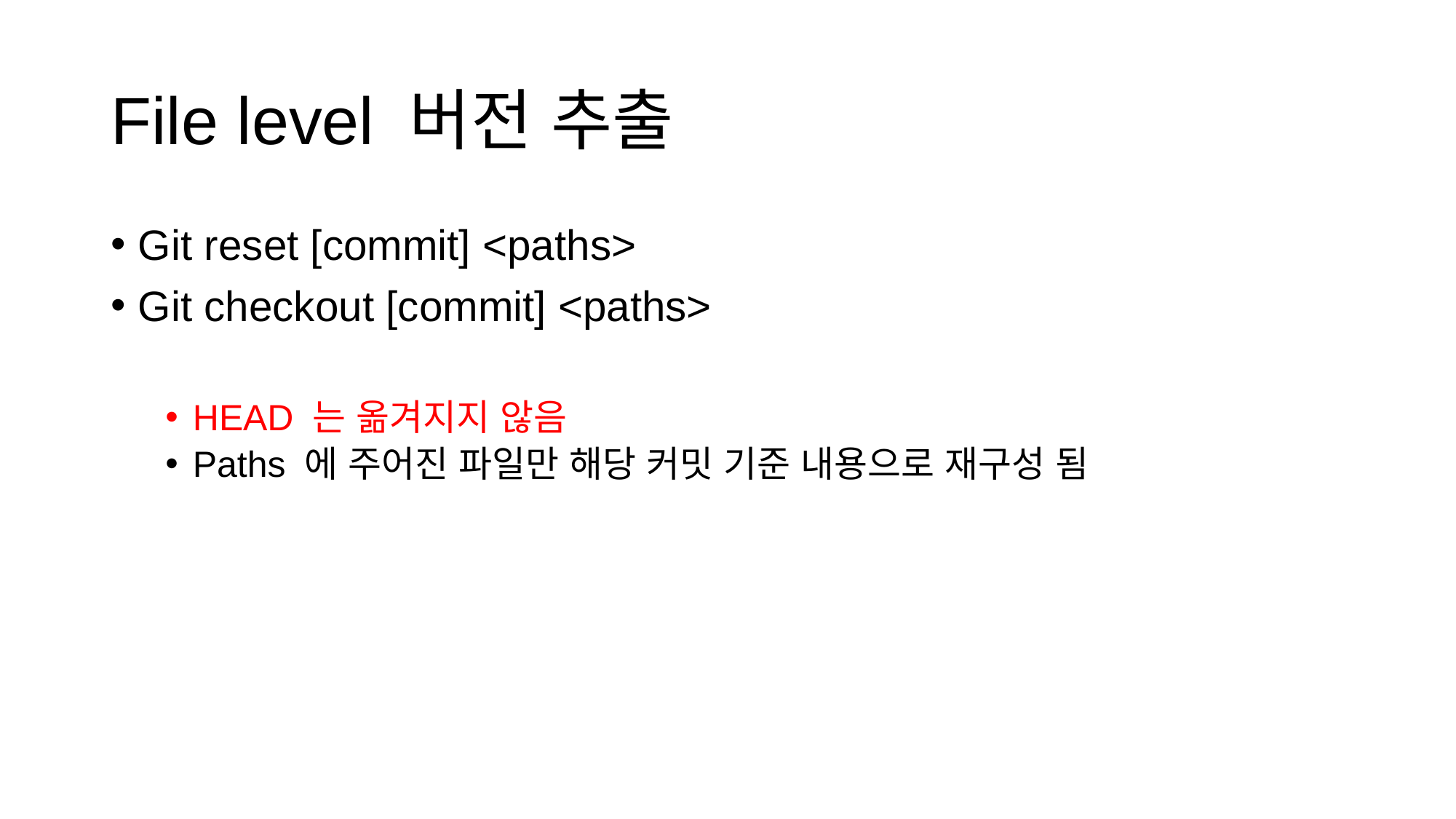

# File level 버전 추출
Git reset [commit] <paths>
Git checkout [commit] <paths>

HEAD 는 옮겨지지 않음
Paths 에 주어진 파일만 해당 커밋 기준 내용으로 재구성 됨